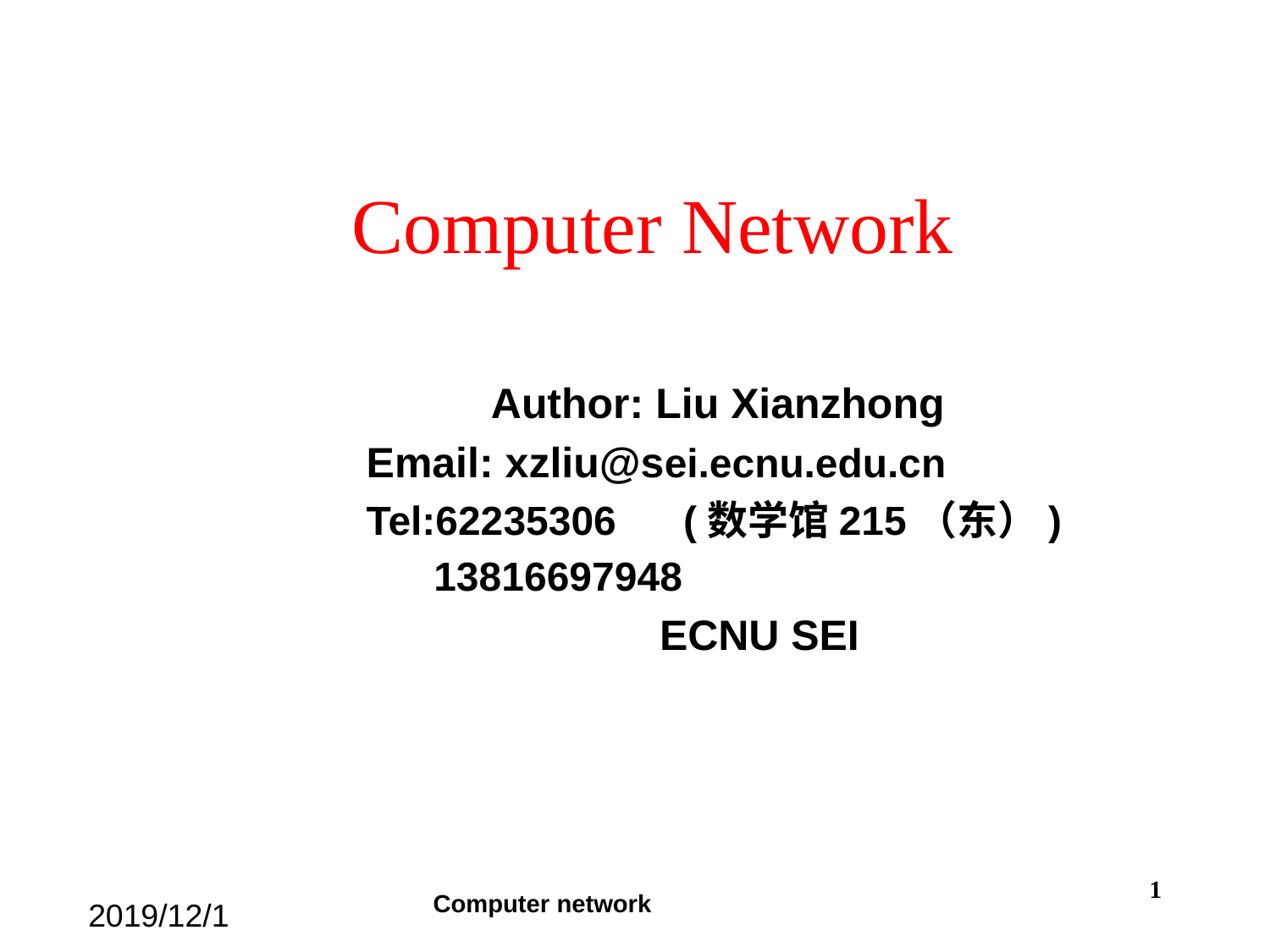

Computer Network
Author: Liu Xianzhong
Email: xzliu@sei.ecnu.edu.cn
Tel:62235306      (数学馆215（东）)
      13816697948
       ECNU SEI
1
Computer network
2019/12/1